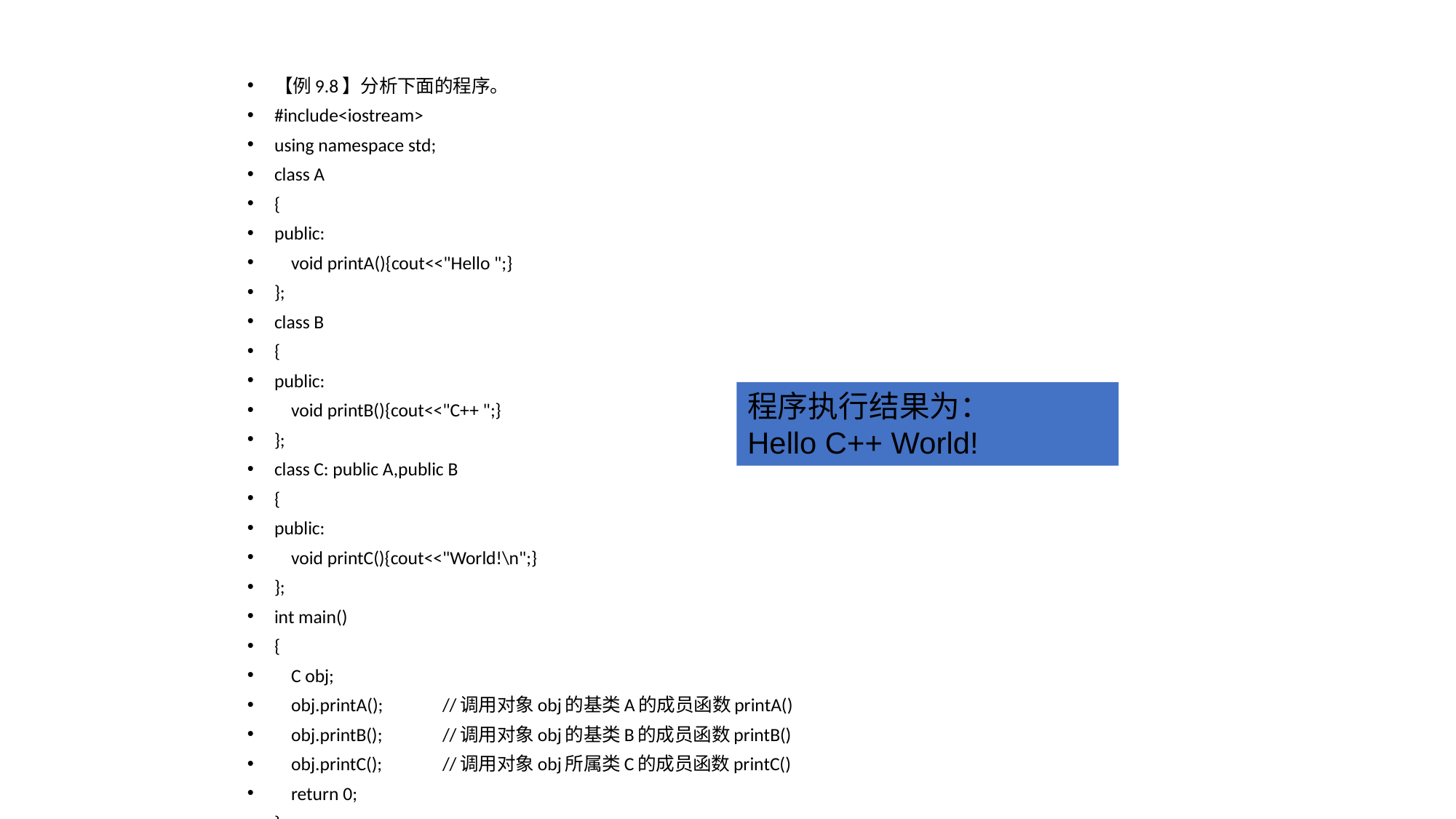

【例9.8】分析下面的程序。
#include<iostream>
using namespace std;
class A
{
public:
    void printA(){cout<<"Hello ";}
};
class B
{
public:
    void printB(){cout<<"C++ ";}
};
class C: public A,public B
{
public:
    void printC(){cout<<"World!\n";}
};
int main()
{
    C obj;
    obj.printA();			//调用对象obj的基类A的成员函数printA()
    obj.printB();			//调用对象obj的基类B的成员函数printB()
    obj.printC();			//调用对象obj所属类C的成员函数printC()
    return 0;
}
程序执行结果为：
Hello C++ World!